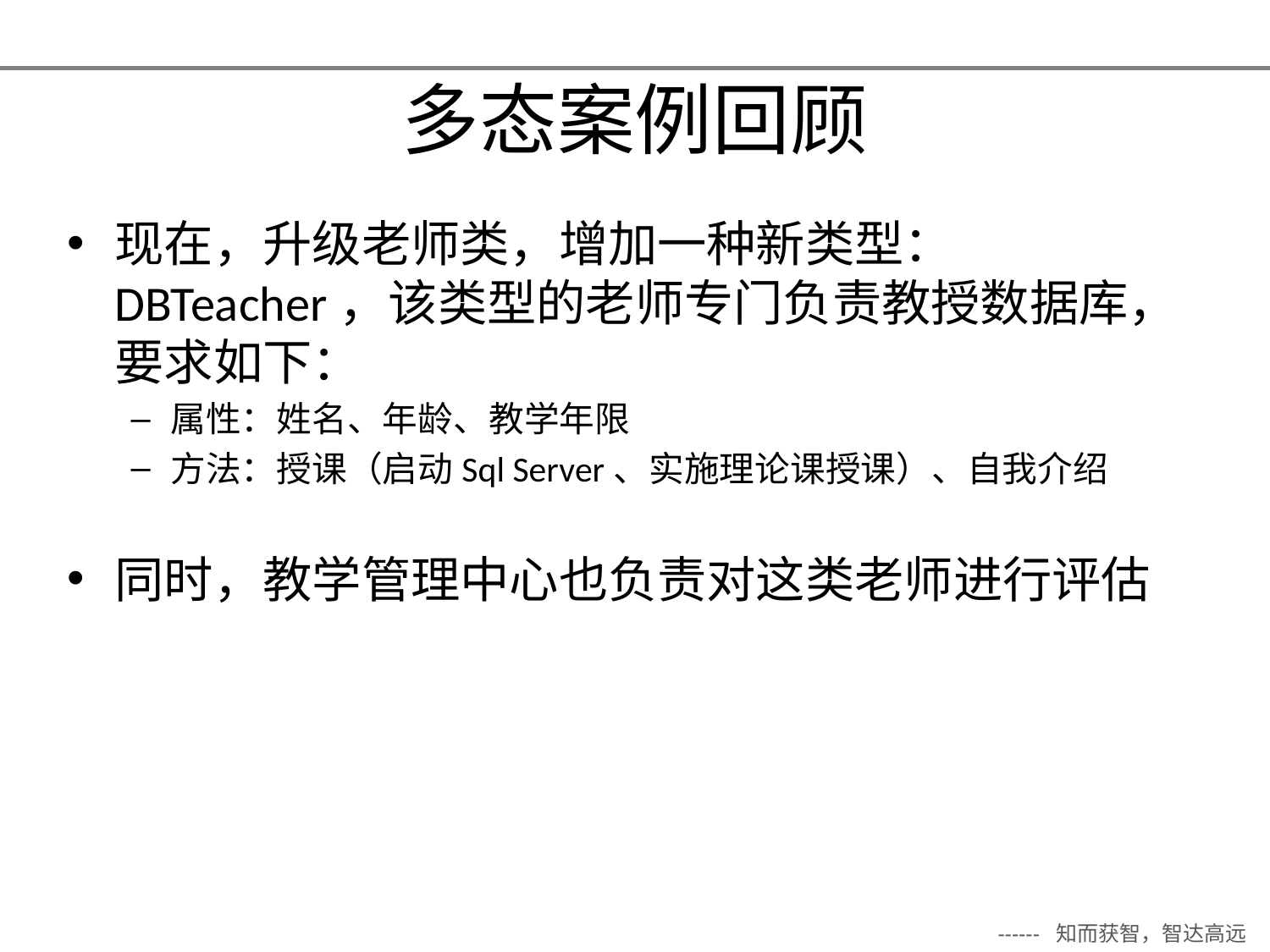

# 多态案例回顾
现在，升级老师类，增加一种新类型：DBTeacher，该类型的老师专门负责教授数据库，要求如下：
属性：姓名、年龄、教学年限
方法：授课（启动Sql Server、实施理论课授课）、自我介绍

同时，教学管理中心也负责对这类老师进行评估